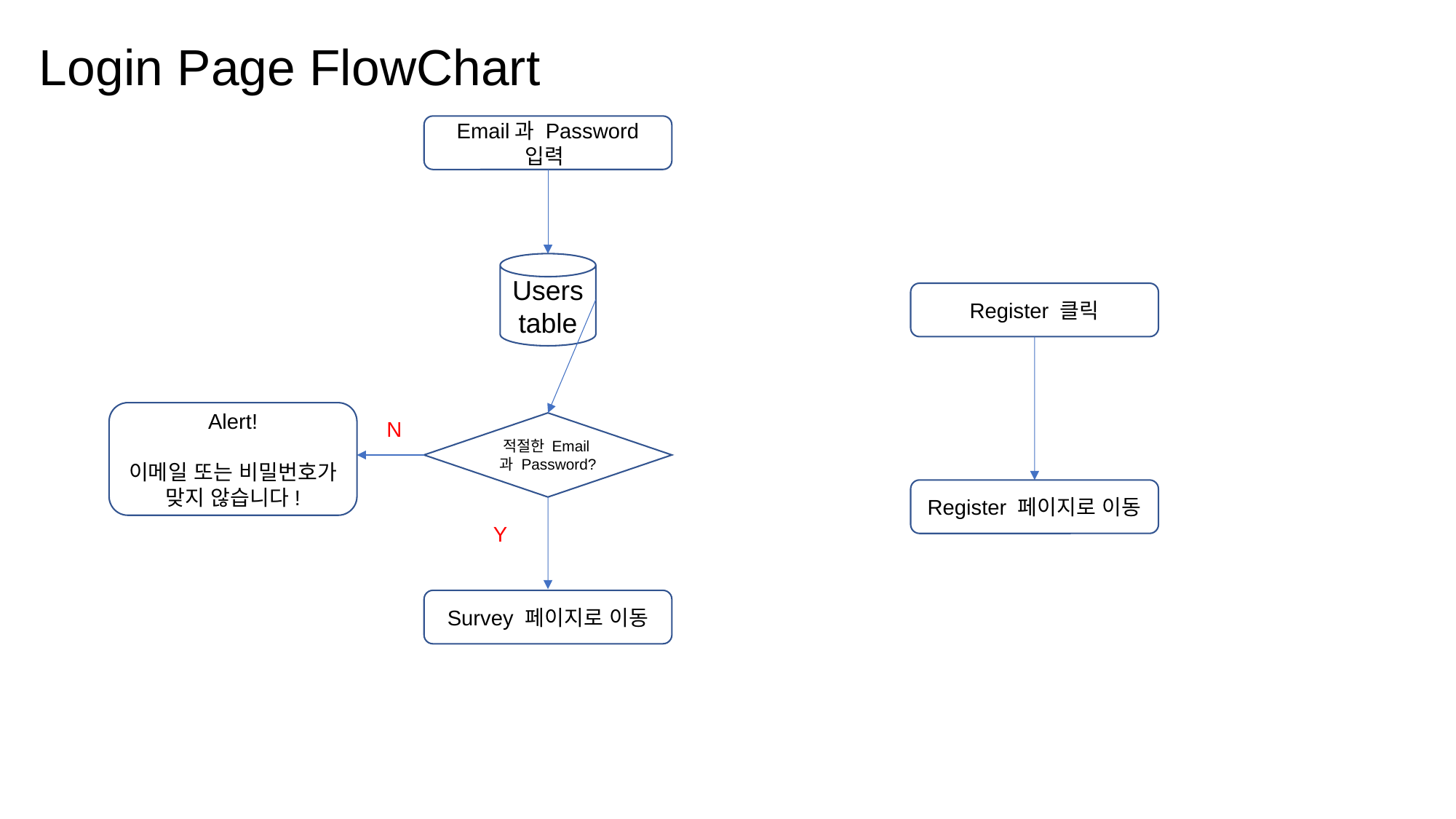

# Login Page FlowChart
Email과 Password 입력
Users table
Register 클릭
Alert!

이메일 또는 비밀번호가 맞지 않습니다!
N
적절한 Email과 Password?
Register 페이지로 이동
Y
Survey 페이지로 이동